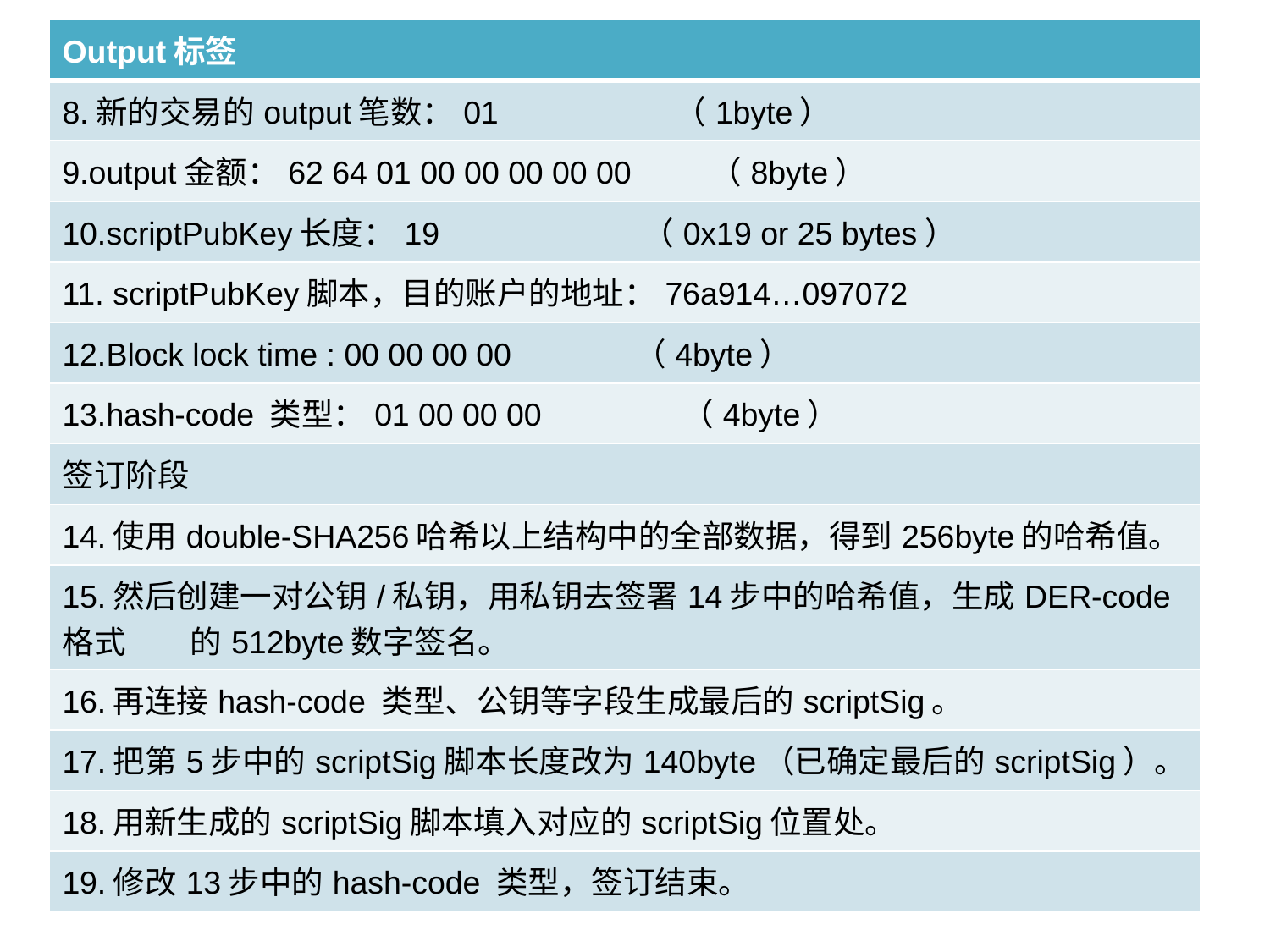

| Output标签 |
| --- |
| 8.新的交易的output笔数：01 （1byte） |
| 9.output金额：62 64 01 00 00 00 00 00 （8byte） |
| 10.scriptPubKey长度：19 （0x19 or 25 bytes） |
| 11. scriptPubKey脚本，目的账户的地址：76a914…097072 |
| 12.Block lock time : 00 00 00 00 （4byte） |
| 13.hash-code 类型：01 00 00 00 （4byte） |
| 签订阶段 |
| 14.使用double-SHA256哈希以上结构中的全部数据，得到256byte的哈希值。 |
| 15.然后创建一对公钥/私钥，用私钥去签署14步中的哈希值，生成DER-code格式 的512byte数字签名。 |
| 16.再连接hash-code 类型、公钥等字段生成最后的scriptSig。 |
| 17.把第5步中的scriptSig脚本长度改为140byte（已确定最后的scriptSig）。 |
| 18.用新生成的scriptSig脚本填入对应的scriptSig位置处。 |
| 19.修改13步中的hash-code 类型，签订结束。 |